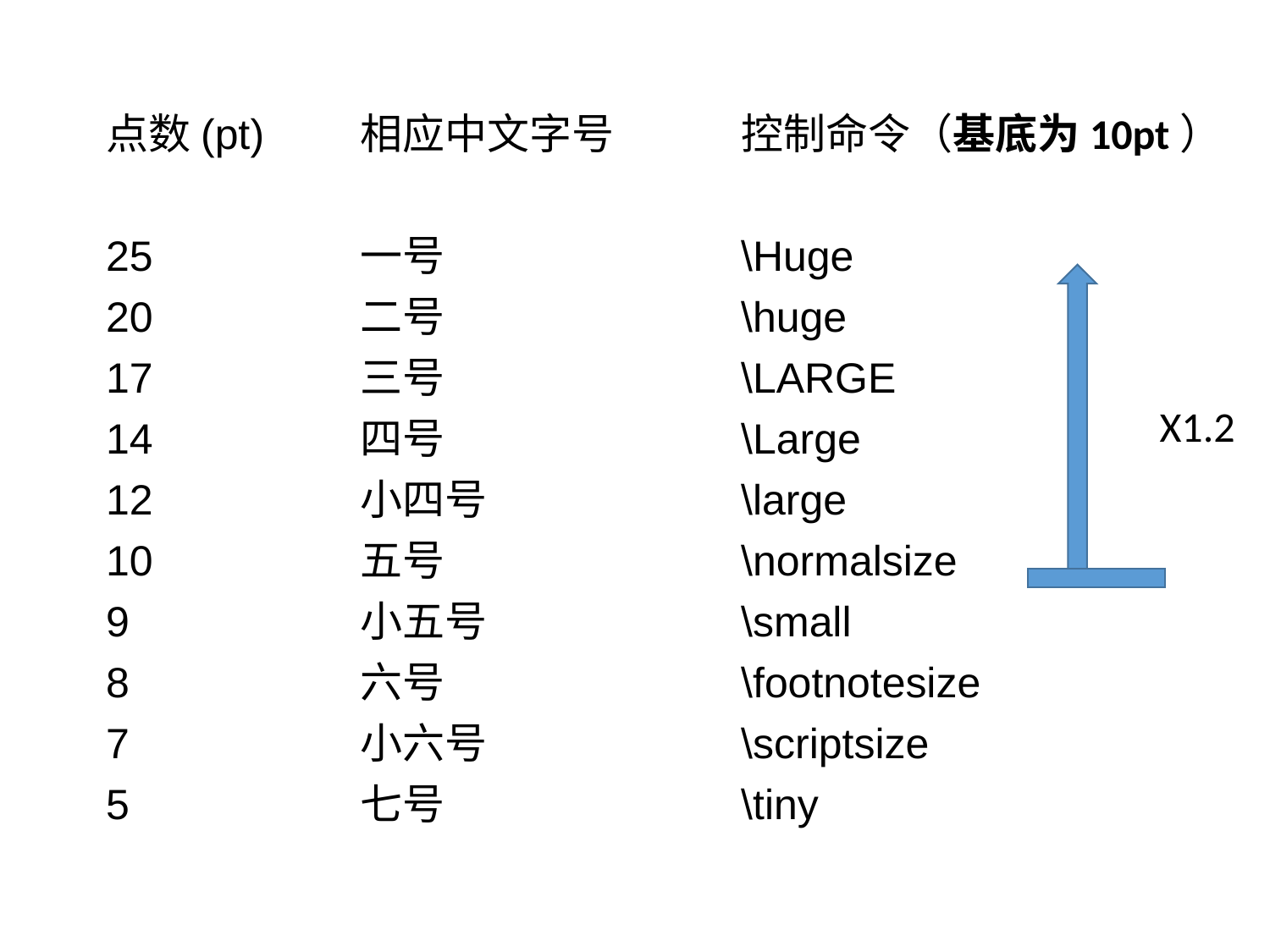

点数(pt) 	相应中文字号 	控制命令（基底为10pt）

25		一号			\Huge
20		二号			\huge
17		三号			\LARGE
14		四号			\Large
12		小四号		\large
10		五号			\normalsize
9		小五号		\small
8		六号			\footnotesize
7		小六号		\scriptsize
5		七号			\tiny

X1.2